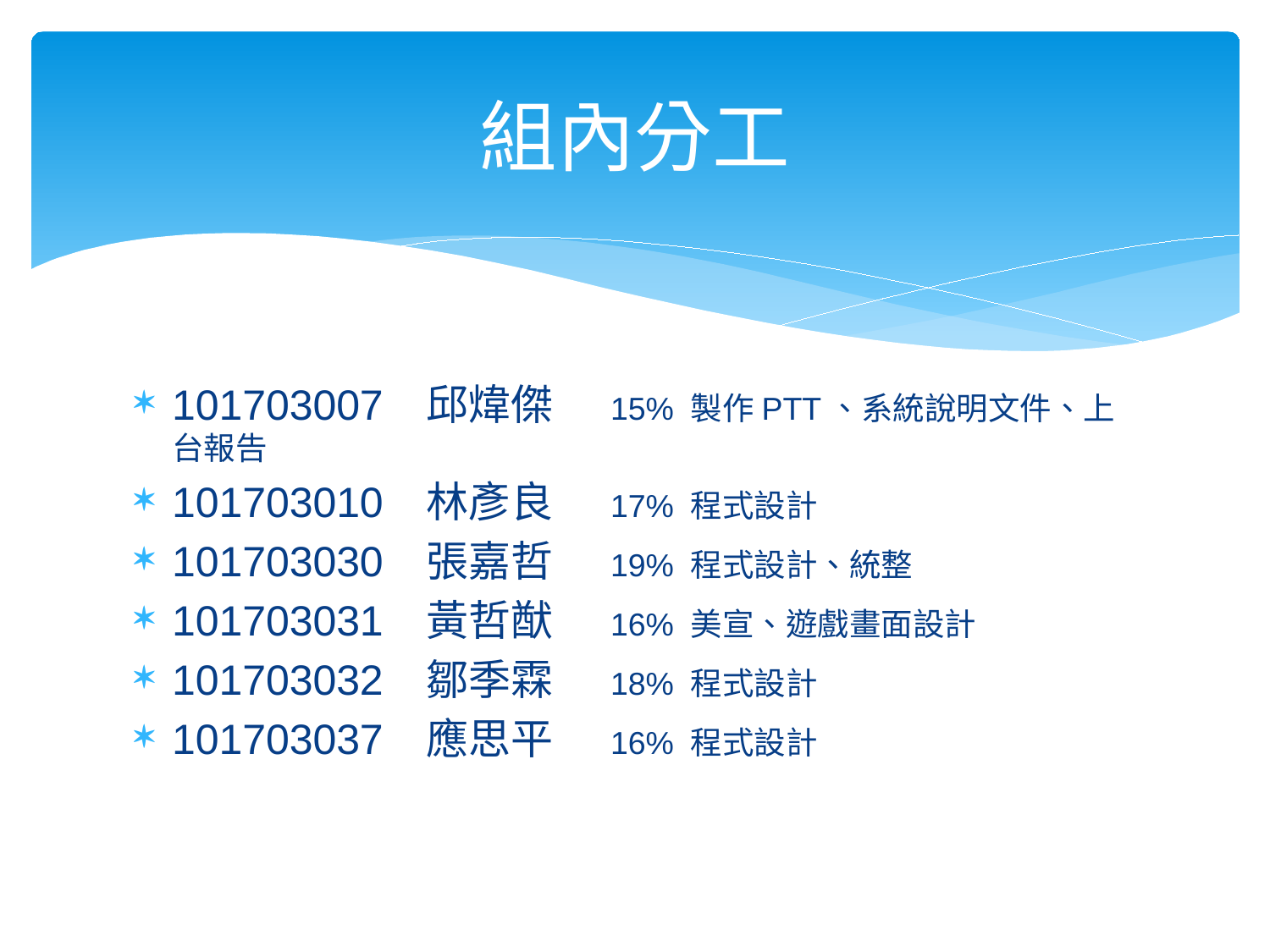

# 組內分工
101703007	邱煒傑     15% 製作PTT、系統說明文件、上台報告
101703010	林彥良     17% 程式設計
101703030	張嘉哲     19% 程式設計、統整
101703031	黃哲猷     16% 美宣、遊戲畫面設計
101703032	鄒季霖     18% 程式設計
101703037	應思平     16% 程式設計